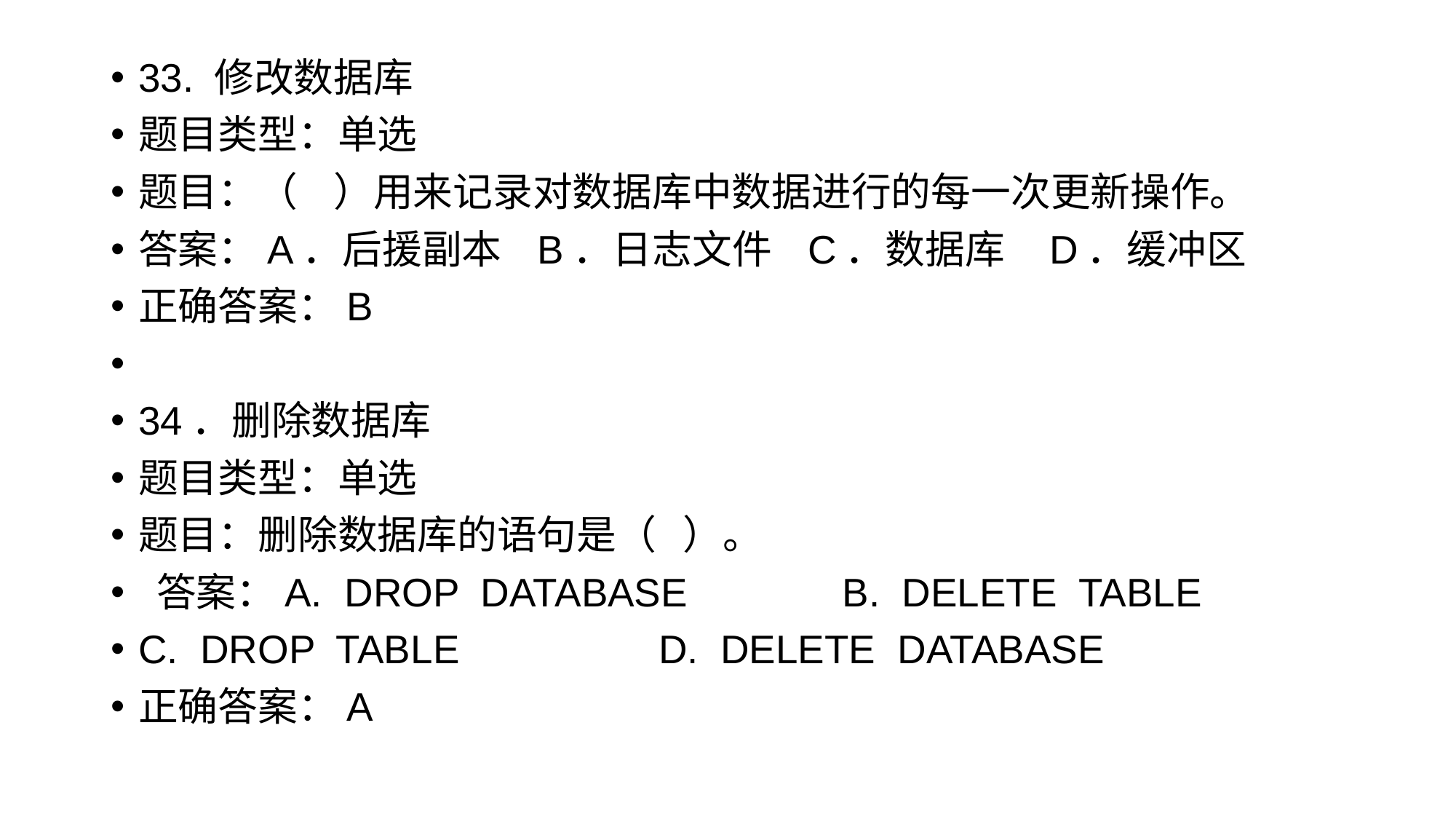

#
33. 修改数据库
题目类型：单选
题目：（    ）用来记录对数据库中数据进行的每一次更新操作。
答案：A．后援副本   B．日志文件   C．数据库    D．缓冲区
正确答案：B

34．删除数据库
题目类型：单选
题目：删除数据库的语句是（   ）。
 答案：A.  DROP  DATABASE              B.  DELETE  TABLE
C.  DROP  TABLE                  D.  DELETE  DATABASE
正确答案：A